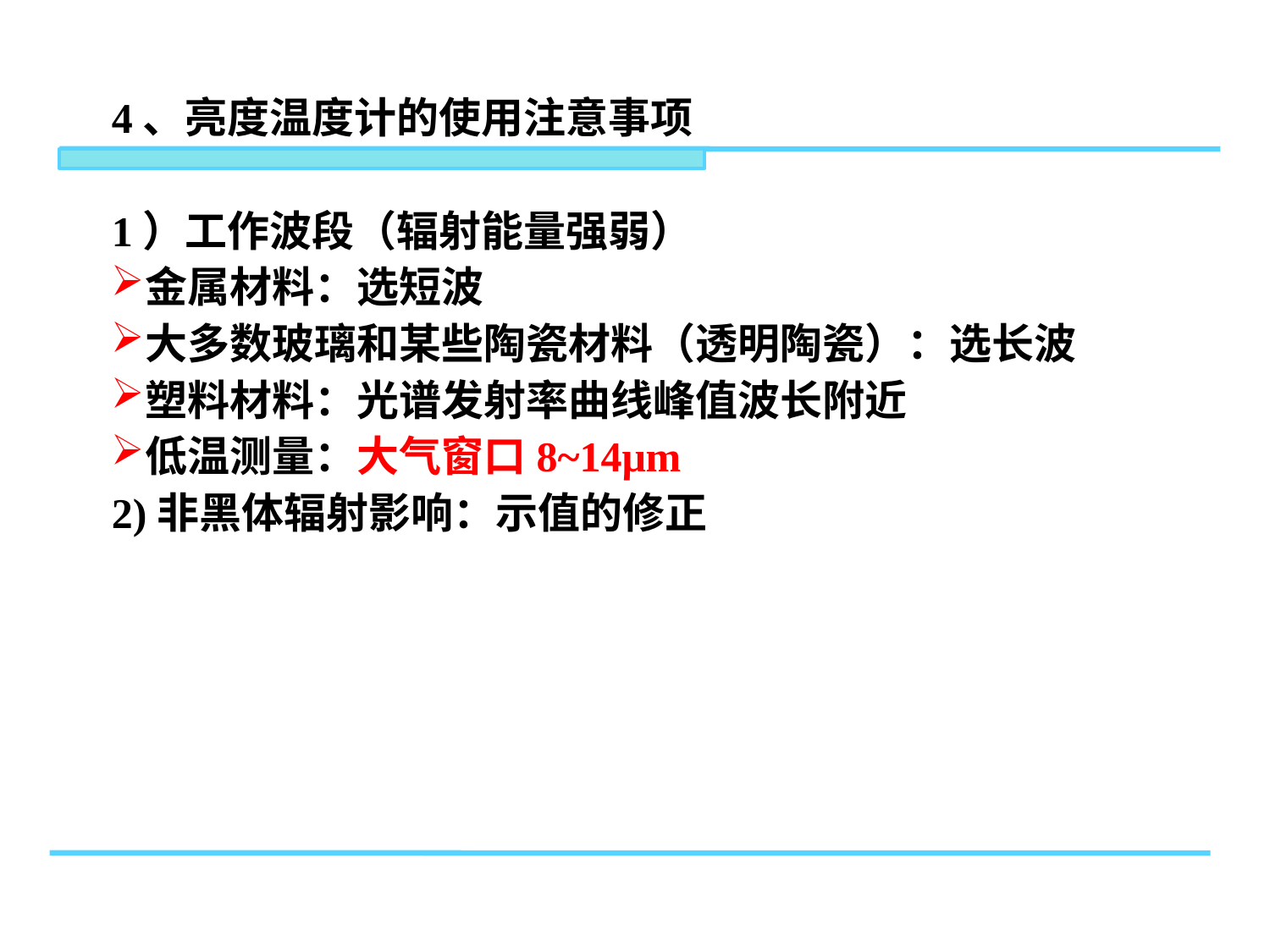

4、亮度温度计的使用注意事项

1）工作波段（辐射能量强弱）
金属材料：选短波
大多数玻璃和某些陶瓷材料（透明陶瓷）：选长波
塑料材料：光谱发射率曲线峰值波长附近
低温测量：大气窗口8~14μm
2)非黑体辐射影响：示值的修正